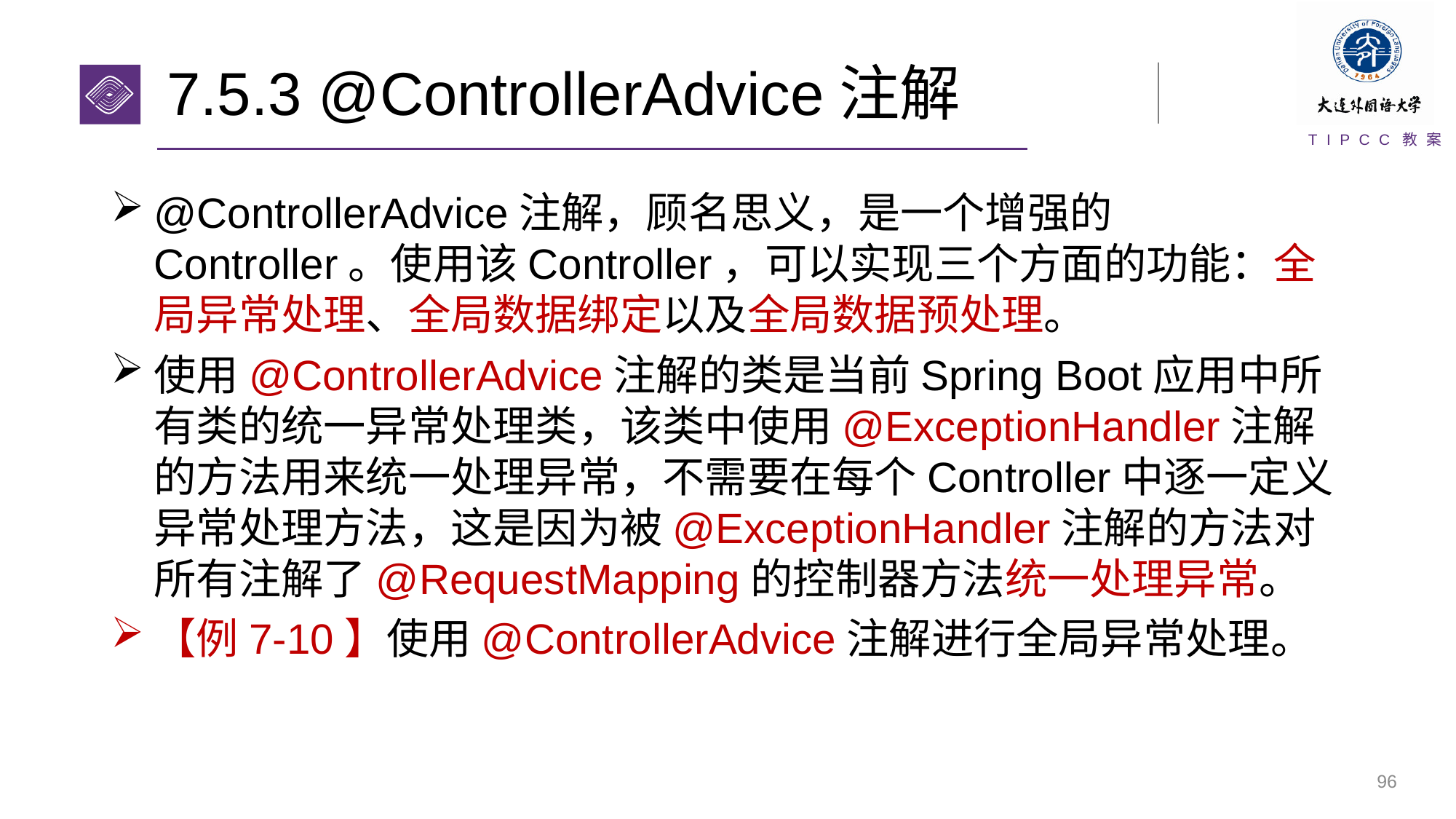

# 7.5.3 @ControllerAdvice注解
@ControllerAdvice注解，顾名思义，是一个增强的Controller。使用该Controller，可以实现三个方面的功能：全局异常处理、全局数据绑定以及全局数据预处理。
使用@ControllerAdvice注解的类是当前Spring Boot应用中所有类的统一异常处理类，该类中使用@ExceptionHandler注解的方法用来统一处理异常，不需要在每个Controller中逐一定义异常处理方法，这是因为被@ExceptionHandler注解的方法对所有注解了@RequestMapping的控制器方法统一处理异常。
【例7-10】使用@ControllerAdvice注解进行全局异常处理。

96